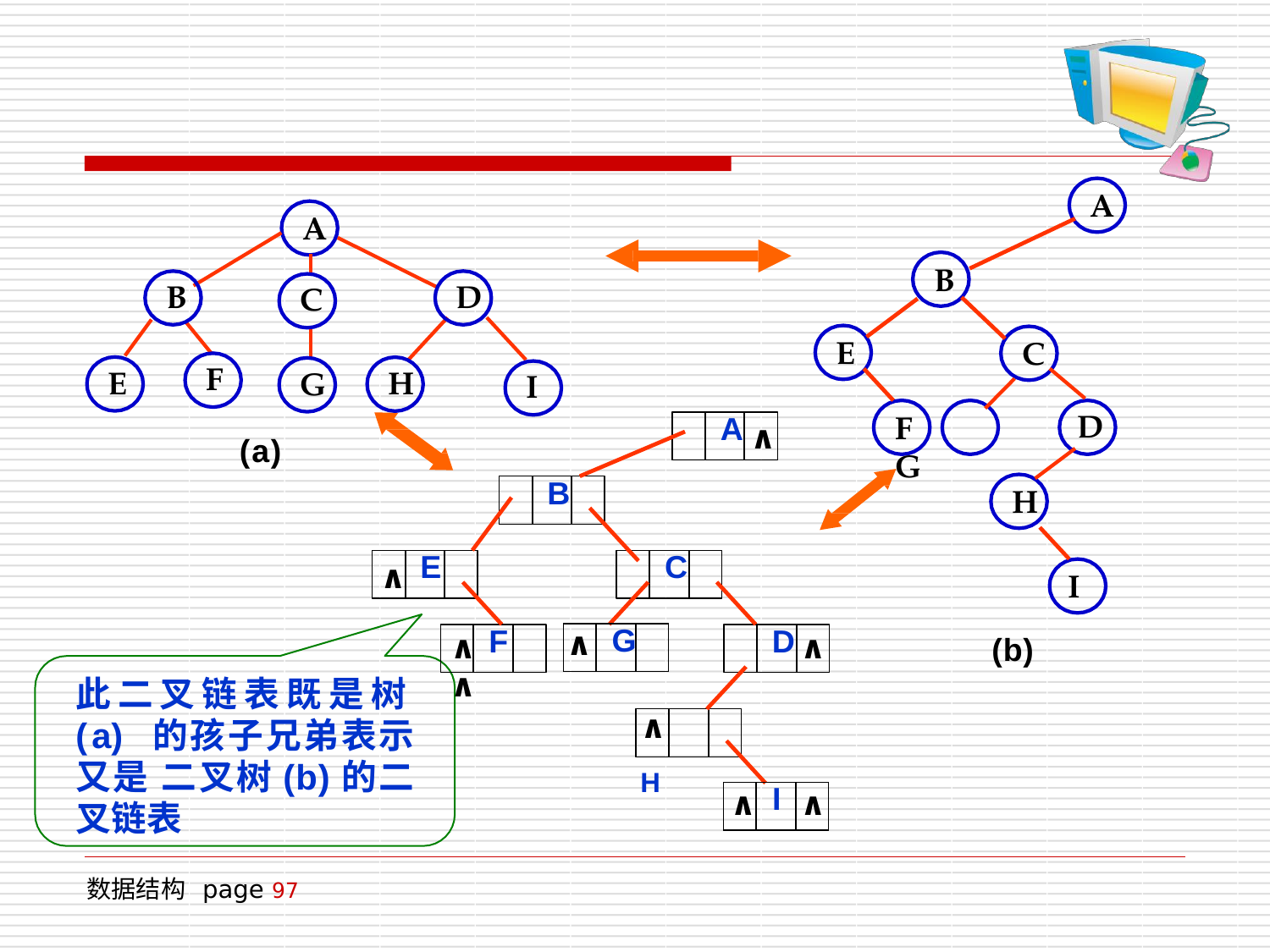

A

A

B

B
D
C

E
C

F

E

H
G
I

D
F	G
A

∧
(a)

B

H

E
C

∧

I

F
D
| ∧ | G |  |
| --- | --- | --- |

∧	∧
∧
(b)

此二叉链表既是树(a) 的孩子兄弟表示又是 二叉树(b)的二叉链表
∧	H

| ∧ | I | ∧ |
| --- | --- | --- |

数据结构 page 97